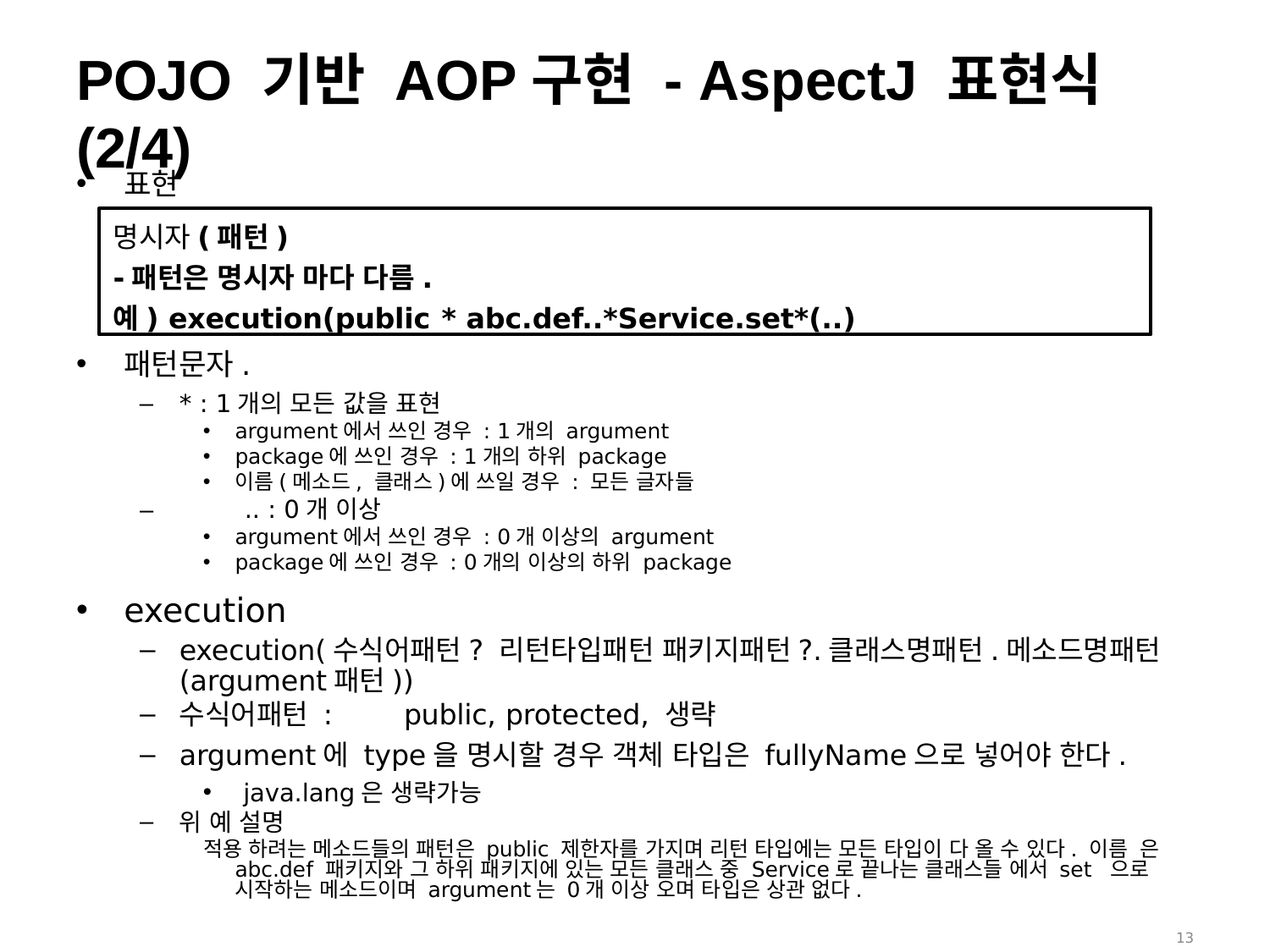

# POJO 기반 AOP구현 - AspectJ 표현식 (2/4)
표현
명시자(패턴)
-패턴은 명시자 마다 다름.
예) execution(public * abc.def..*Service.set*(..)
패턴문자.
* : 1개의 모든 값을 표현
argument에서 쓰인 경우 : 1개의 argument
package에 쓰인 경우 : 1개의 하위 package
이름(메소드, 클래스)에 쓰일 경우 : 모든 글자들
–	.. : 0개 이상
argument에서 쓰인 경우 : 0개 이상의 argument
package에 쓰인 경우 : 0개의 이상의 하위 package
execution
execution(수식어패턴? 리턴타입패턴 패키지패턴?.클래스명패턴.메소드명패턴
(argument패턴))
수식어패턴 :	public, protected, 생략
argument에 type을 명시할 경우 객체 타입은 fullyName으로 넣어야 한다.
java.lang은 생략가능
위 예 설명
적용 하려는 메소드들의 패턴은 public 제한자를 가지며 리턴 타입에는 모든 타입이 다 올 수 있다. 이름  은 abc.def 패키지와 그 하위 패키지에 있는 모든 클래스 중 Service로 끝나는 클래스들 에서 set  으로 시작하는 메소드이며 argument는 0개 이상 오며 타입은 상관 없다.
13